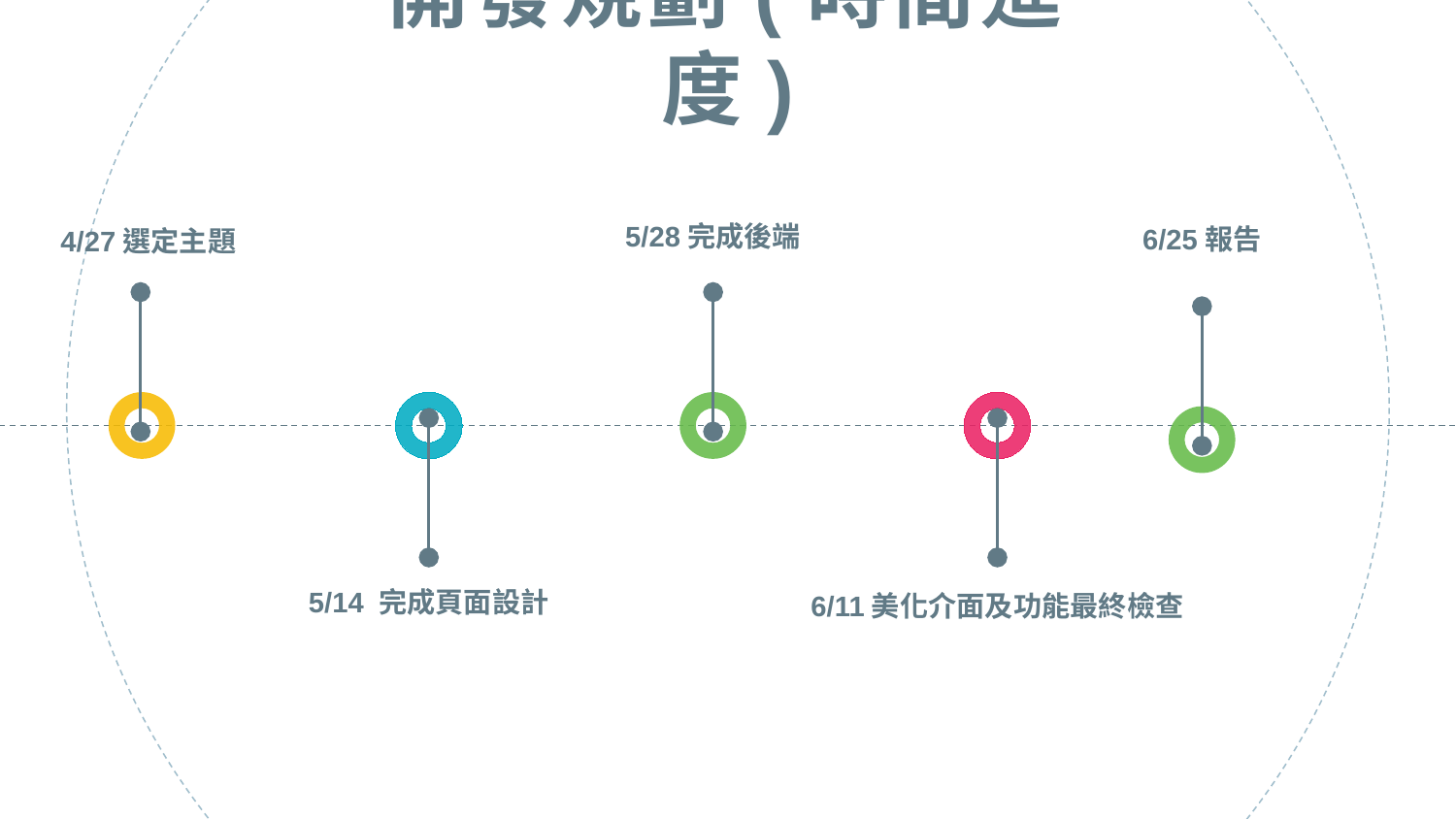

開發規劃(時間進度)
5/28完成後端
6/25報告
4/27選定主題

5/14 完成頁面設計
6/11美化介面及功能最終檢查